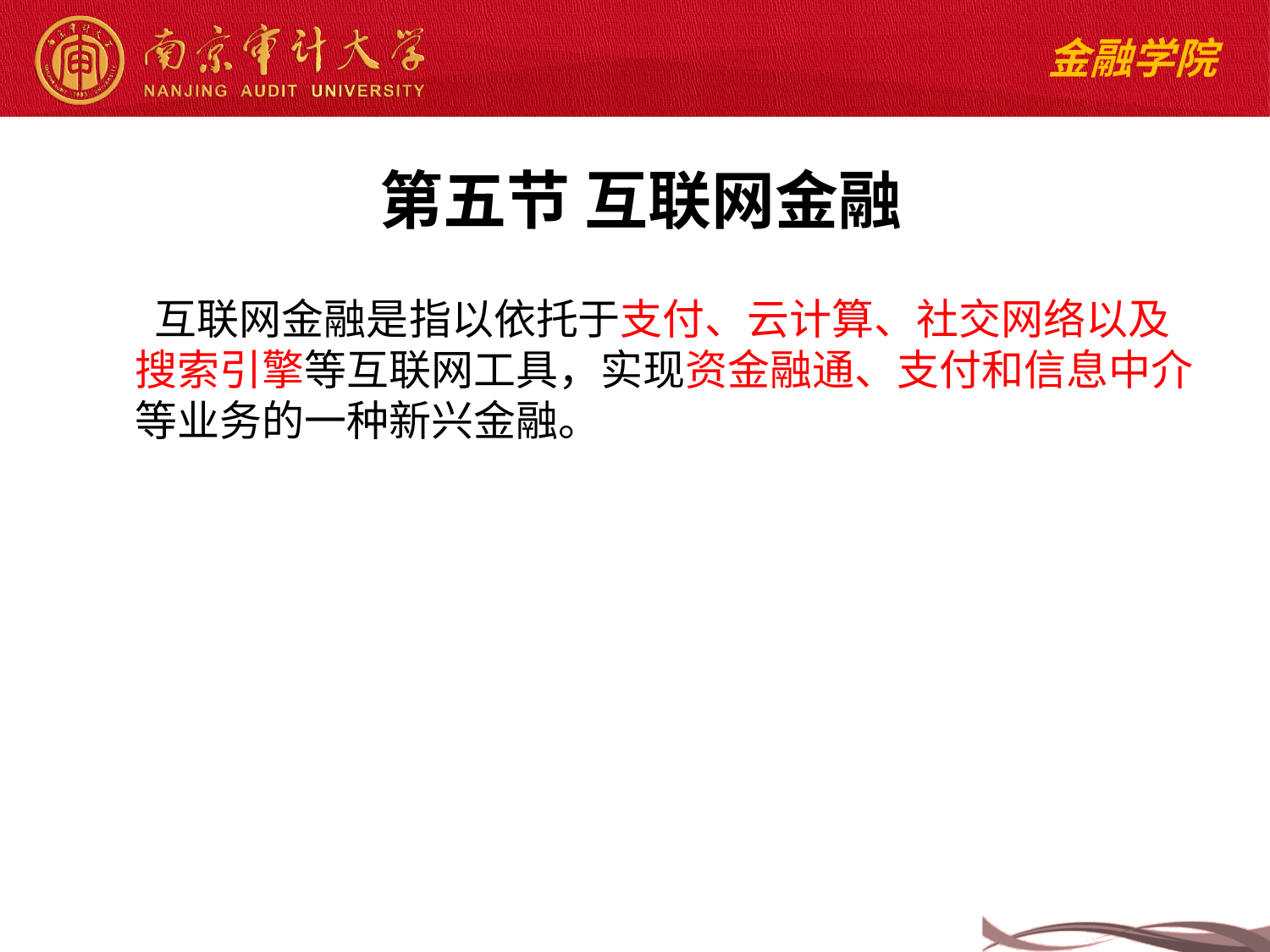

# 第五节 互联网金融
      互联网金融是指以依托于支付、云计算、社交网络以及搜索引擎等互联网工具，实现资金融通、支付和信息中介等业务的一种新兴金融。